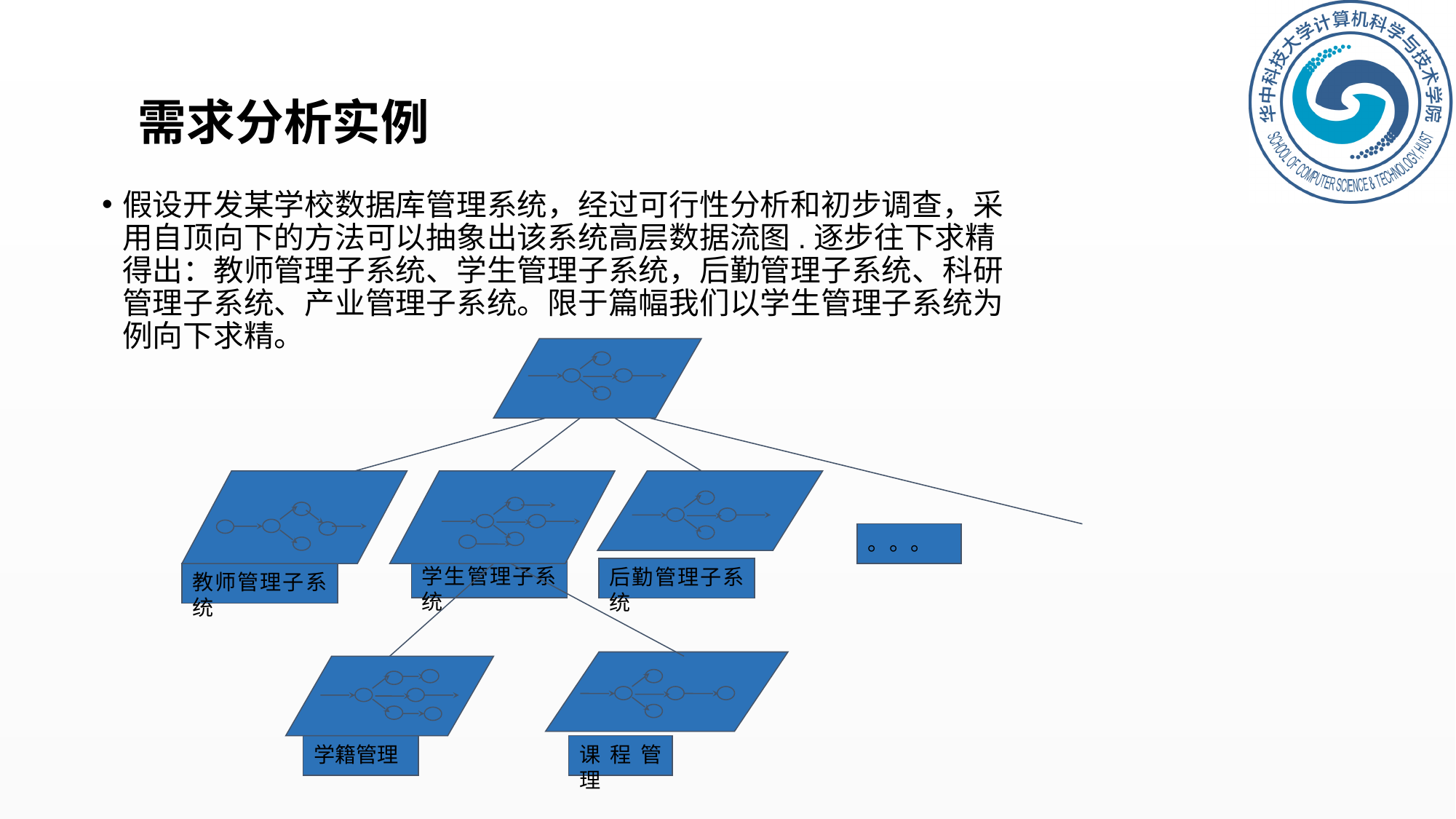

# 需求分析实例
假设开发某学校数据库管理系统，经过可行性分析和初步调查，采用自顶向下的方法可以抽象出该系统高层数据流图.逐步往下求精得出：教师管理子系统、学生管理子系统，后勤管理子系统、科研管理子系统、产业管理子系统。限于篇幅我们以学生管理子系统为例向下求精。

。。。
学生管理子系统
后勤管理子系统
教师管理子系统

学籍管理
课程管理